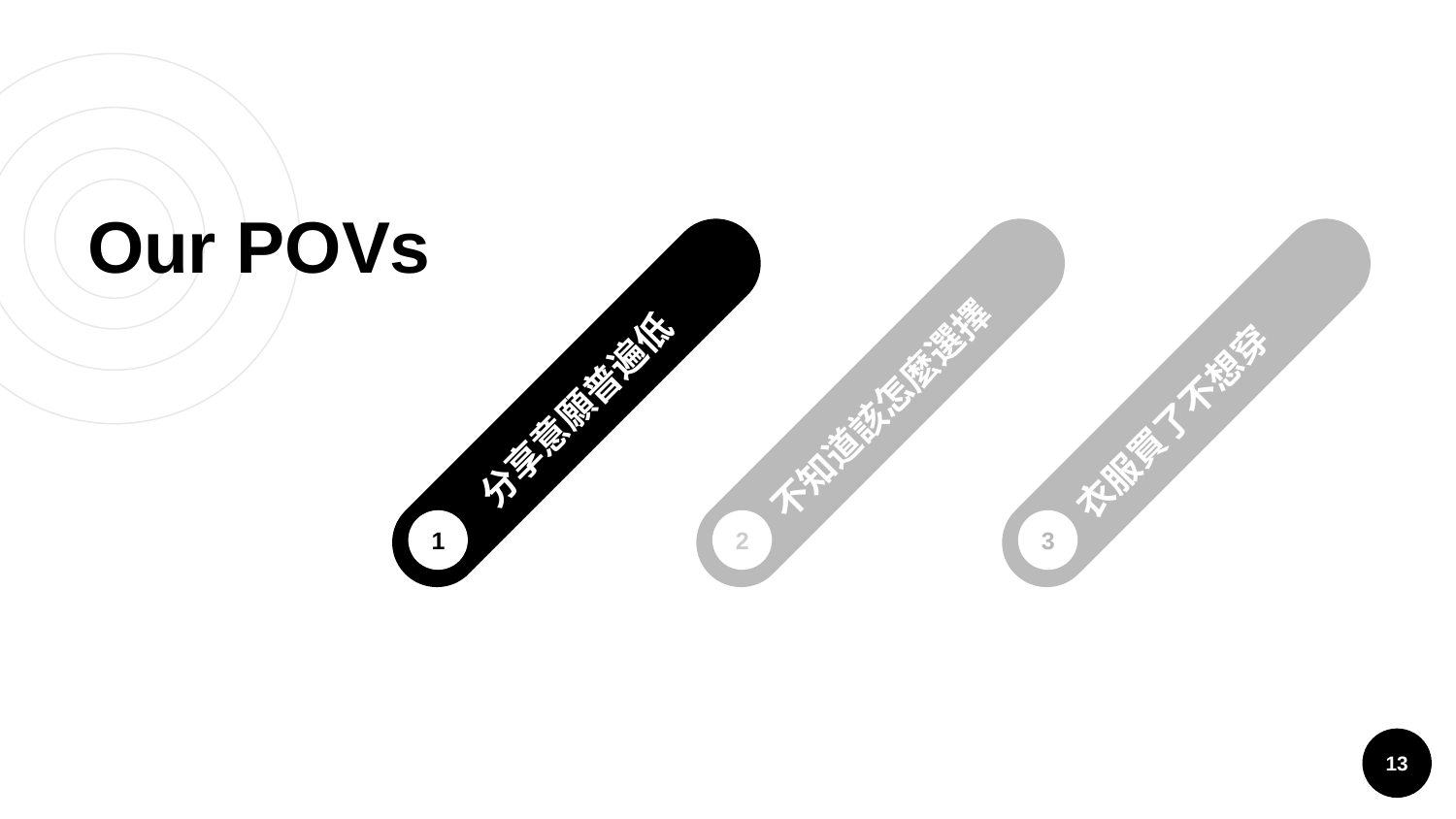

# Our POVs

 分享意願普遍低
1

不知道該怎麼選擇
2

衣服買了不想穿
3
13